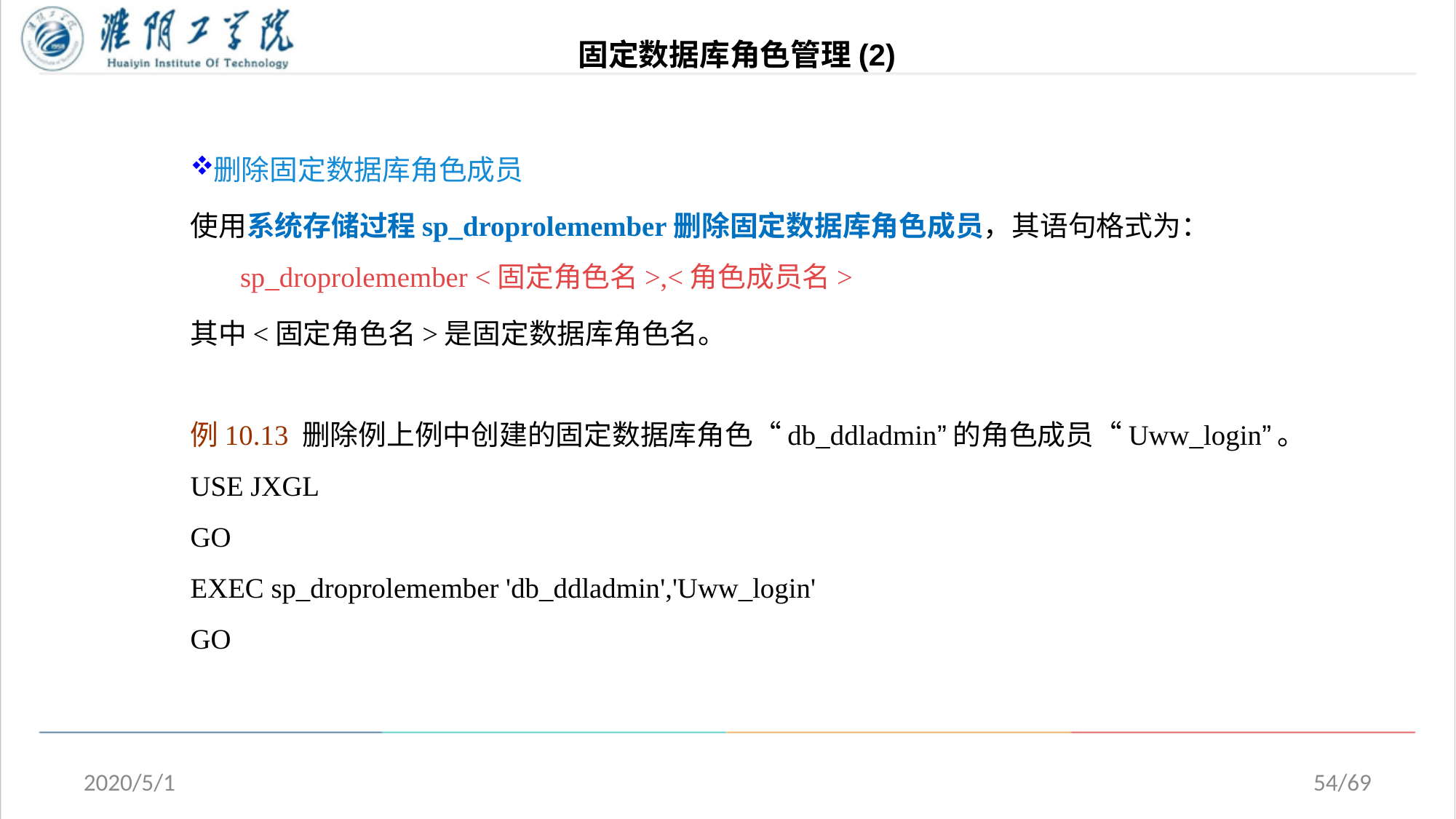

# 固定数据库角色管理(2)
删除固定数据库角色成员
使用系统存储过程sp_droprolemember删除固定数据库角色成员，其语句格式为：
       sp_droprolemember <固定角色名>,<角色成员名>
其中<固定角色名>是固定数据库角色名。

例10.13 删除例上例中创建的固定数据库角色“db_ddladmin”的角色成员“Uww_login”。
USE JXGL
GO
EXEC sp_droprolemember 'db_ddladmin','Uww_login'
GO
2020/5/1
54/69